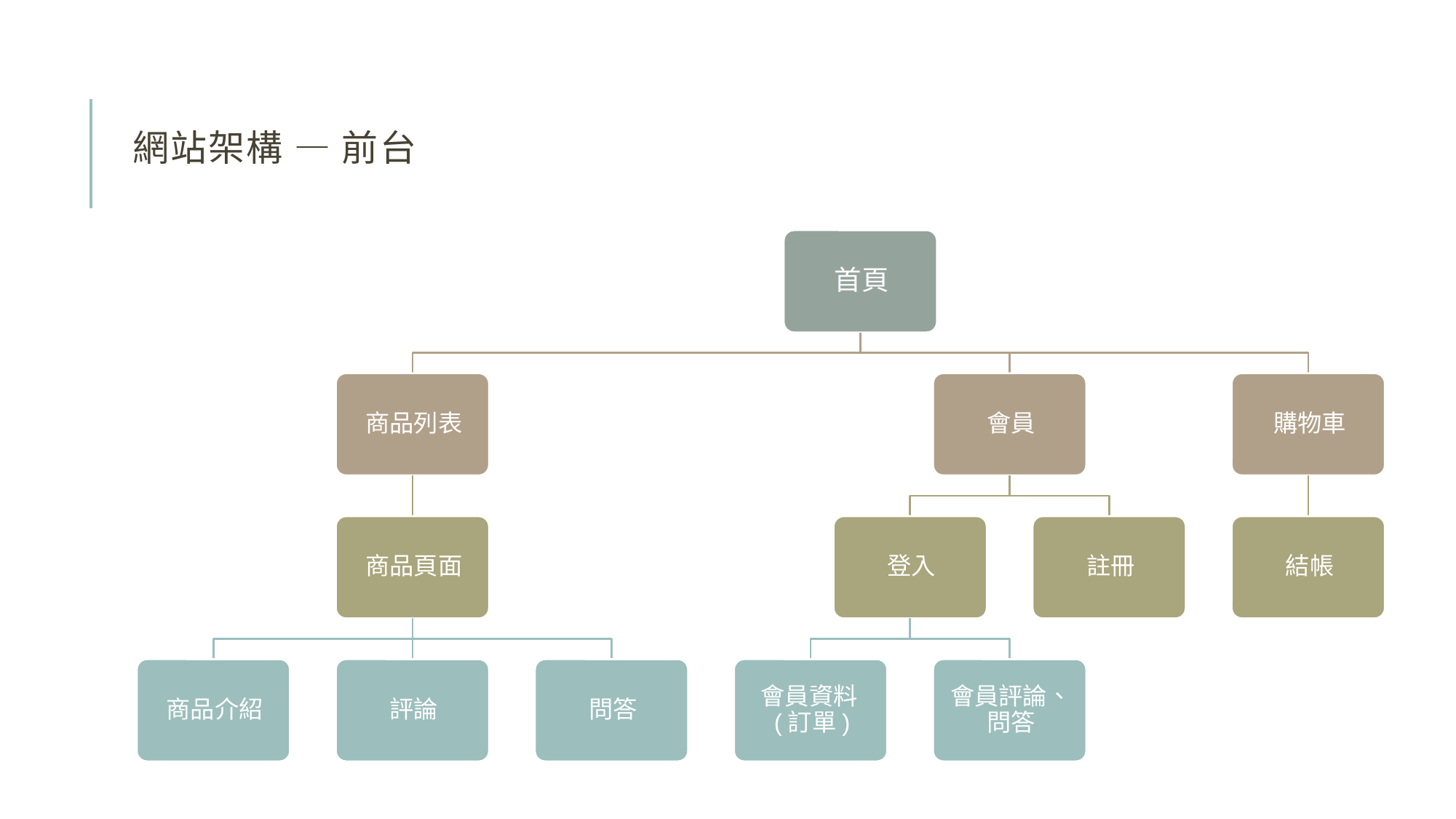

# 網站架構 — 前台
首頁
商品列表
商品頁面
商品介紹
評論
問答
會員
登入
會員資料(訂單)
會員評論、問答
註冊
購物車
結帳